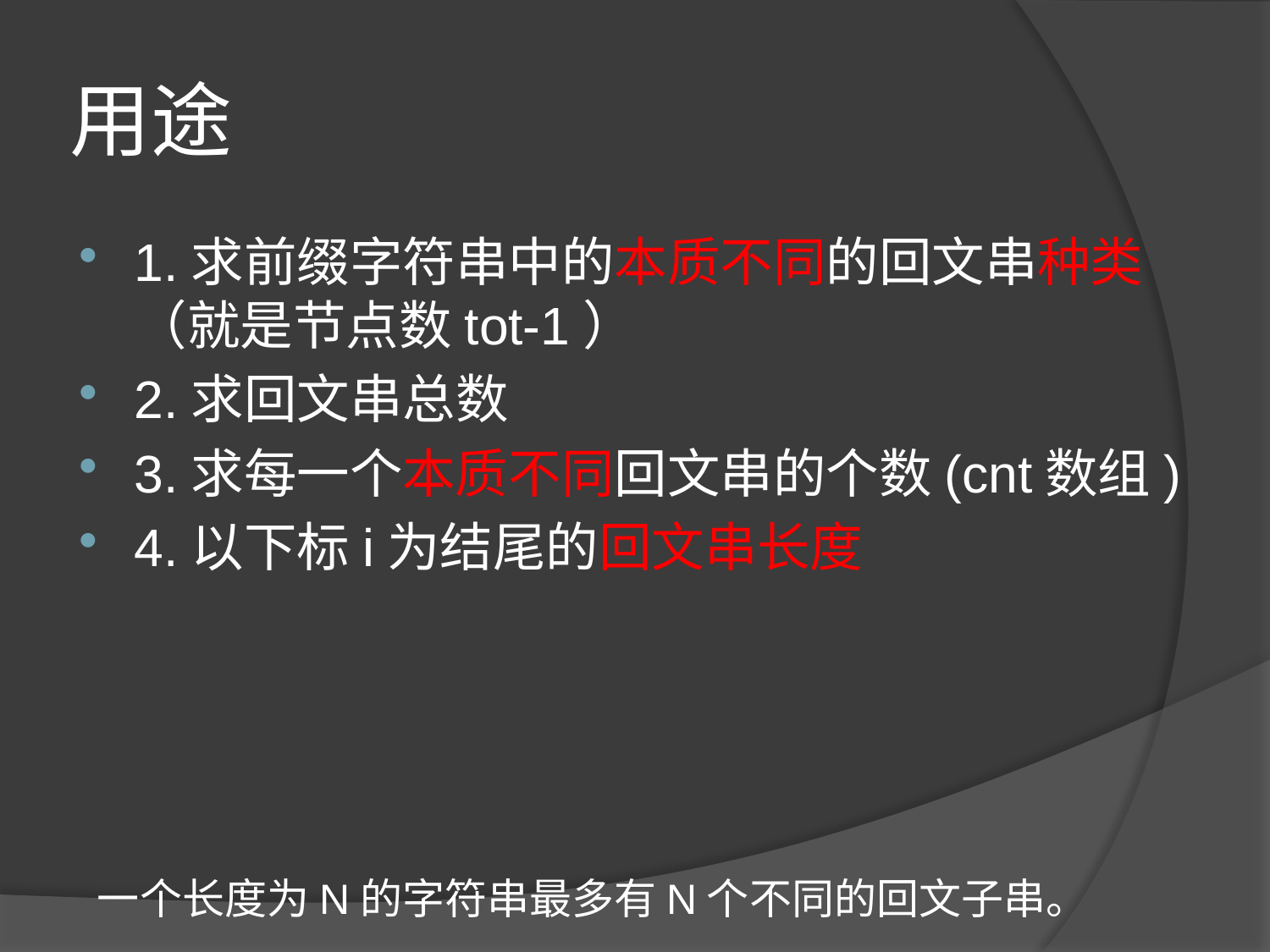

# 用途
1.求前缀字符串中的本质不同的回文串种类（就是节点数tot-1）
2.求回文串总数
3.求每一个本质不同回文串的个数(cnt数组)
4.以下标i为结尾的回文串长度
一个长度为N的字符串最多有N个不同的回文子串。